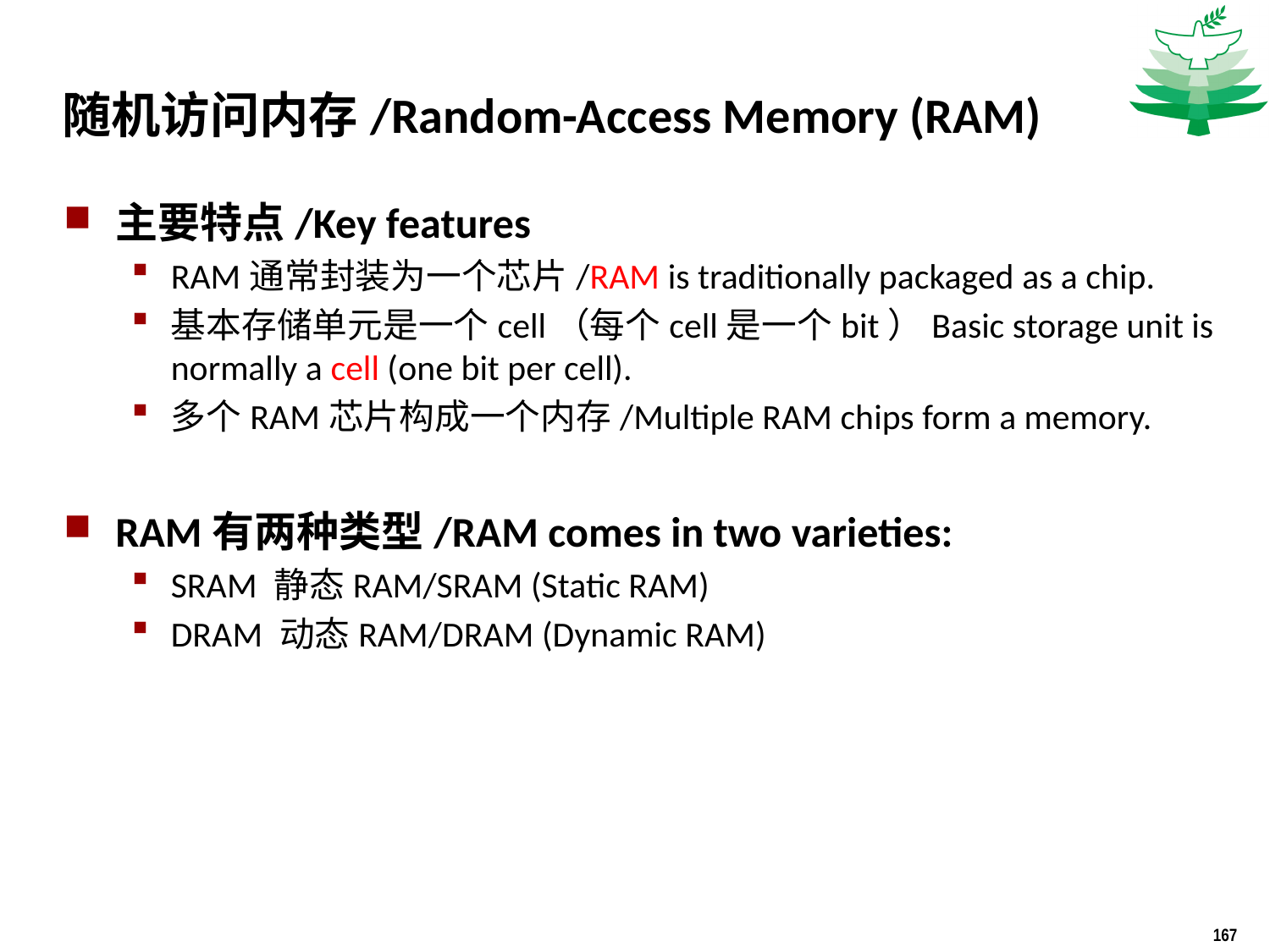

# 随机访问内存/Random-Access Memory (RAM)
主要特点/Key features
RAM通常封装为一个芯片/RAM is traditionally packaged as a chip.
基本存储单元是一个cell（每个cell是一个bit）Basic storage unit is normally a cell (one bit per cell).
多个RAM芯片构成一个内存/Multiple RAM chips form a memory.

RAM有两种类型/RAM comes in two varieties:
SRAM 静态RAM/SRAM (Static RAM)
DRAM 动态RAM/DRAM (Dynamic RAM)